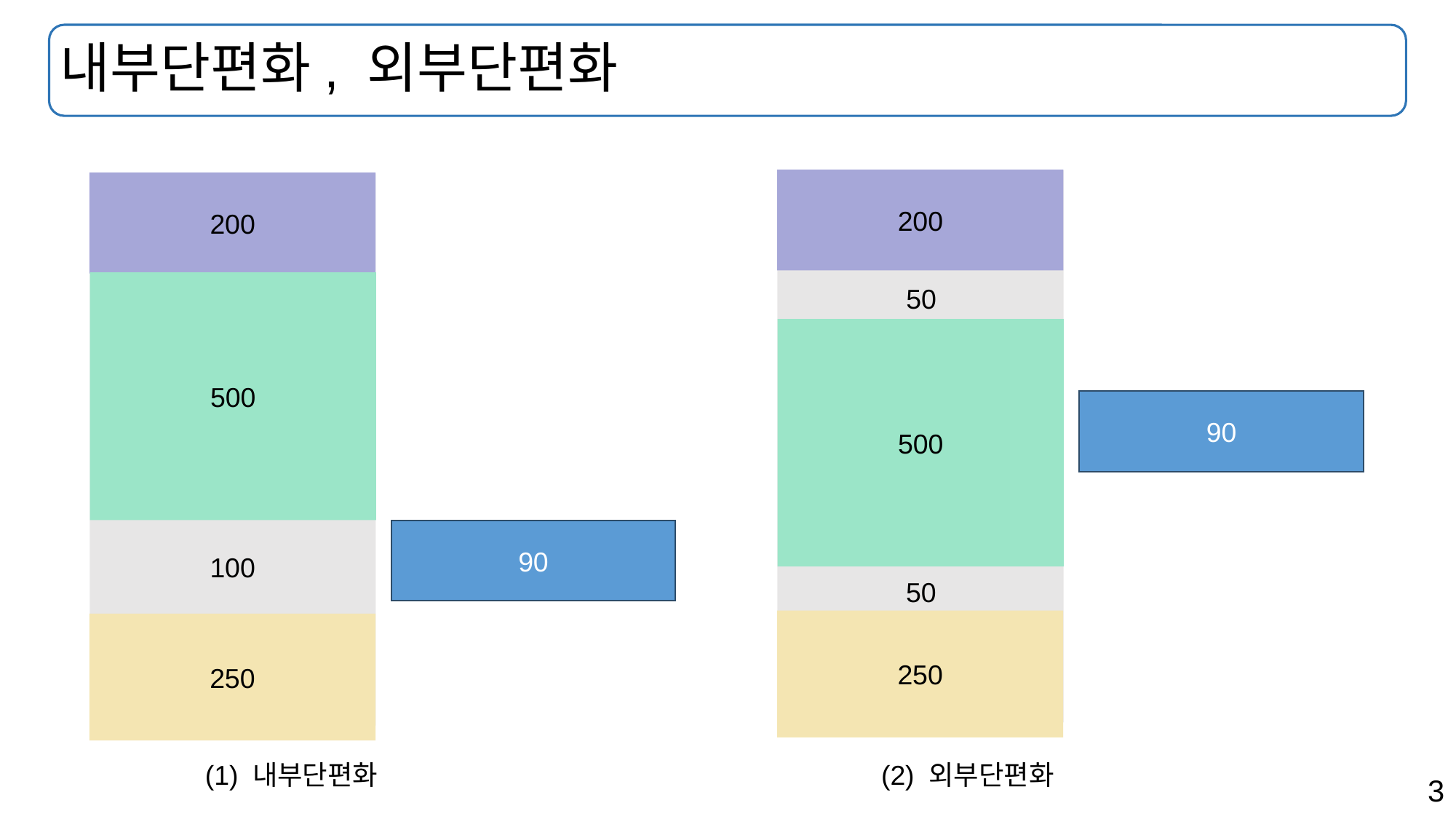

# 내부단편화, 외부단편화
200

500
250
50
90
50
200

500
250
90
100
(1) 내부단편화                                                                 (2) 외부단편화